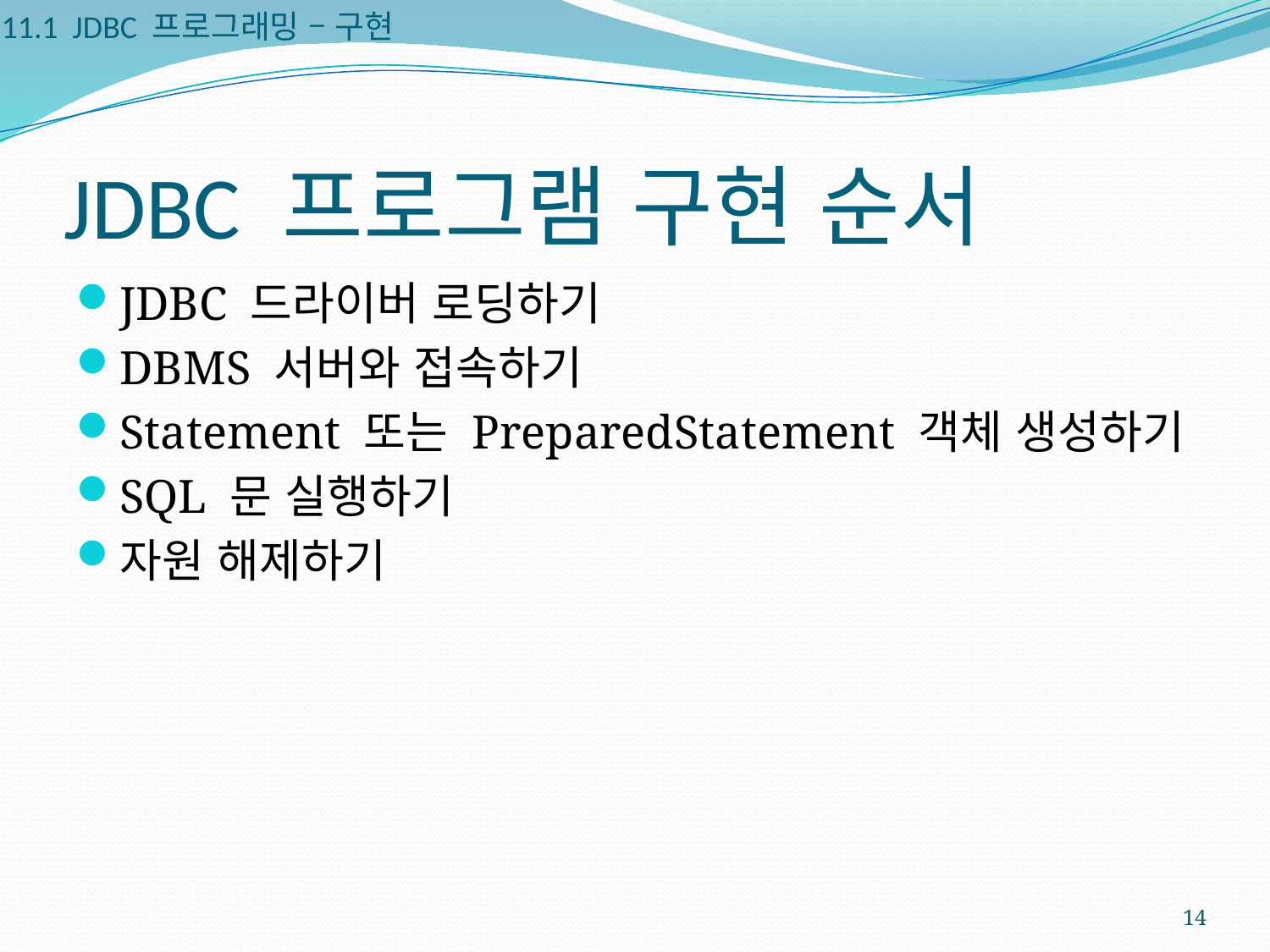

11.1  JDBC 프로그래밍 – 구현
# JDBC 프로그램 구현 순서
JDBC 드라이버 로딩하기
DBMS 서버와 접속하기
Statement 또는 PreparedStatement 객체 생성하기
SQL 문 실행하기
자원 해제하기
14